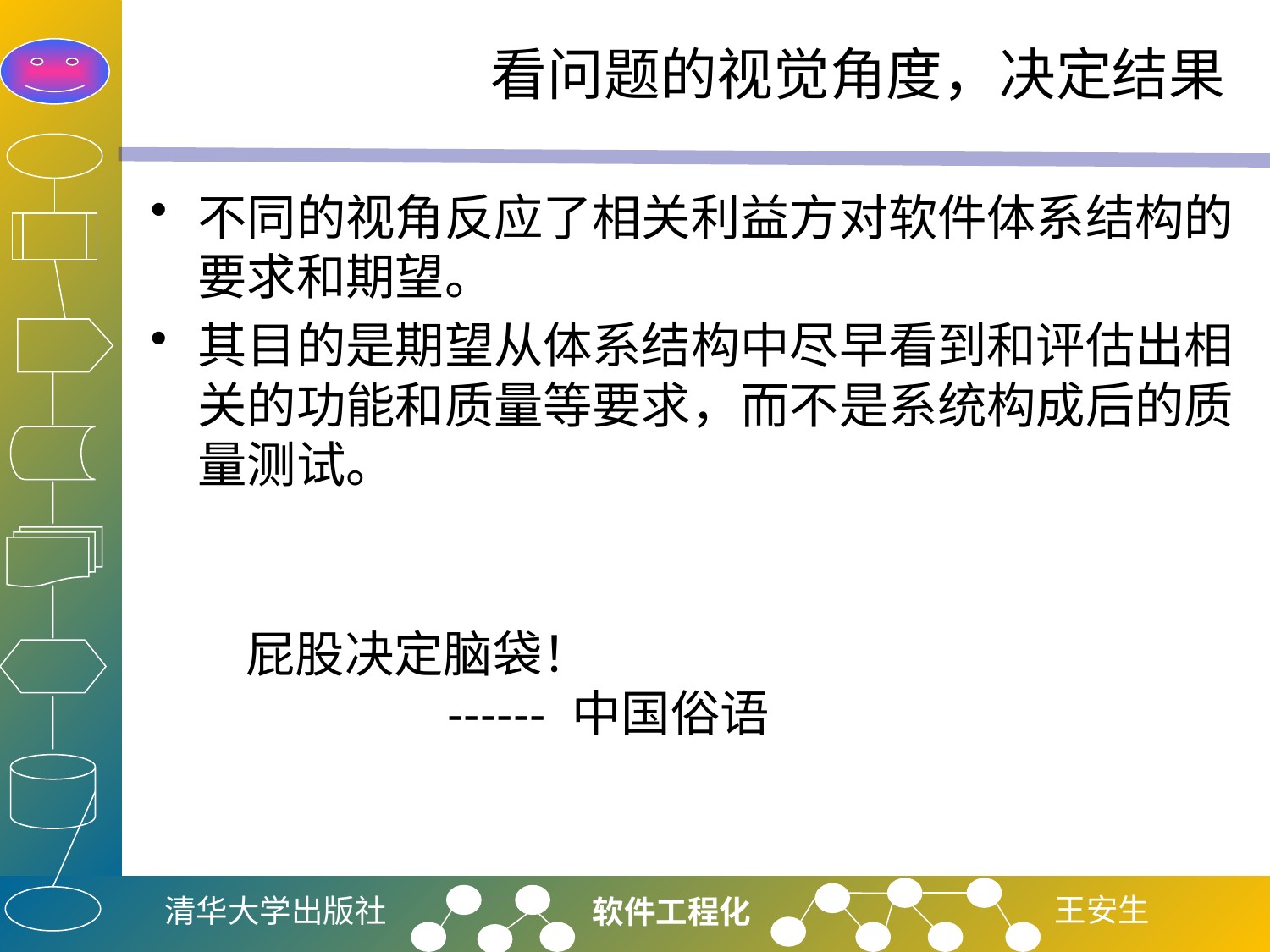

# 看问题的视觉角度，决定结果
不同的视角反应了相关利益方对软件体系结构的要求和期望。
其目的是期望从体系结构中尽早看到和评估出相关的功能和质量等要求，而不是系统构成后的质量测试。
屁股决定脑袋！
          ------ 中国俗语